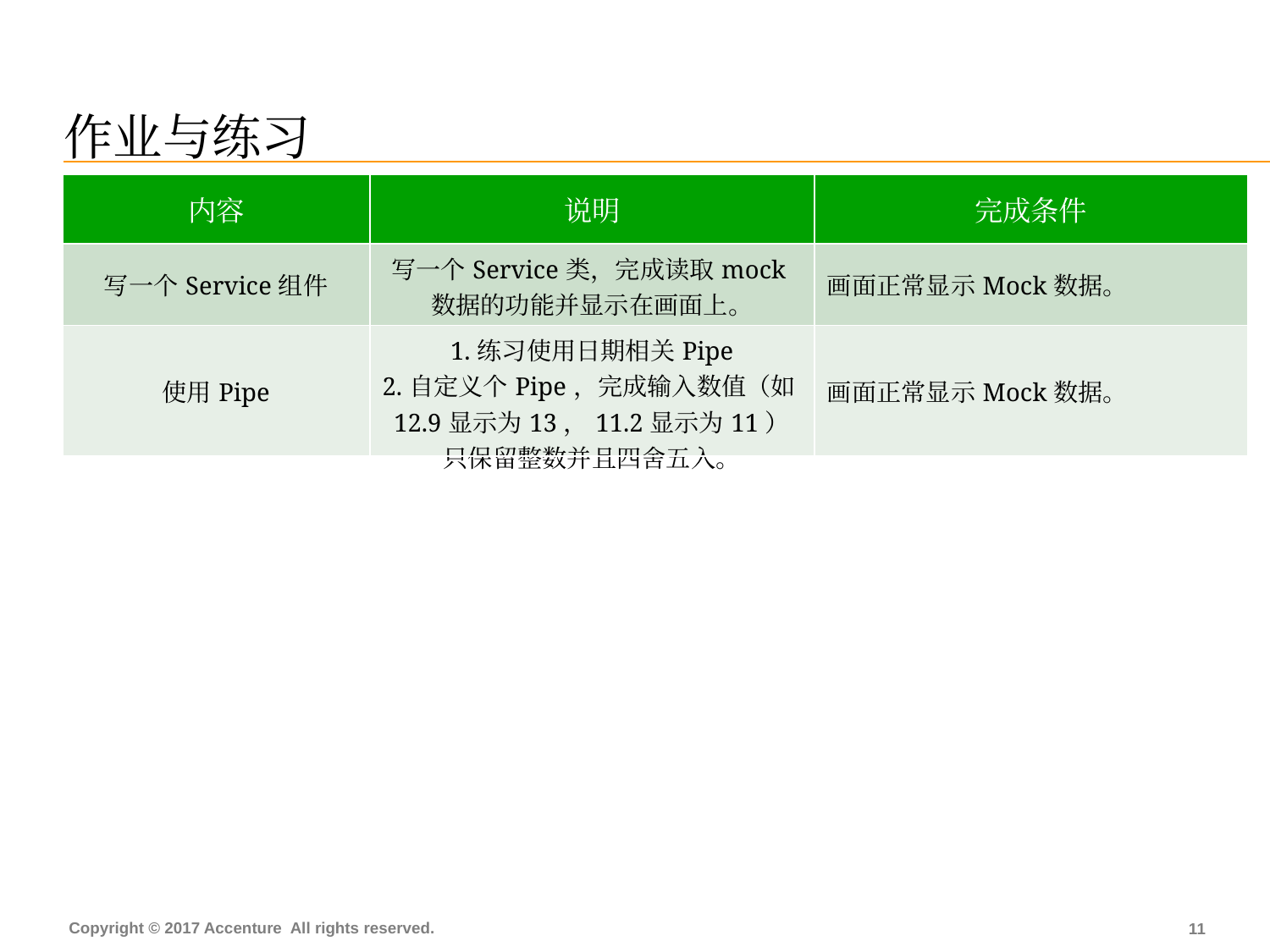

# 作业与练习
| 内容 | 说明 | 完成条件 |
| --- | --- | --- |
| 写一个Service组件 | 写一个Service类，完成读取mock数据的功能并显示在画面上。 | 画面正常显示Mock数据。 |
| 使用Pipe | 1.练习使用日期相关Pipe 2.自定义个Pipe，完成输入数值（如12.9显示为13，11.2显示为11）只保留整数并且四舍五入。 | 画面正常显示Mock数据。 |
11
Copyright © 2017 Accenture  All rights reserved.